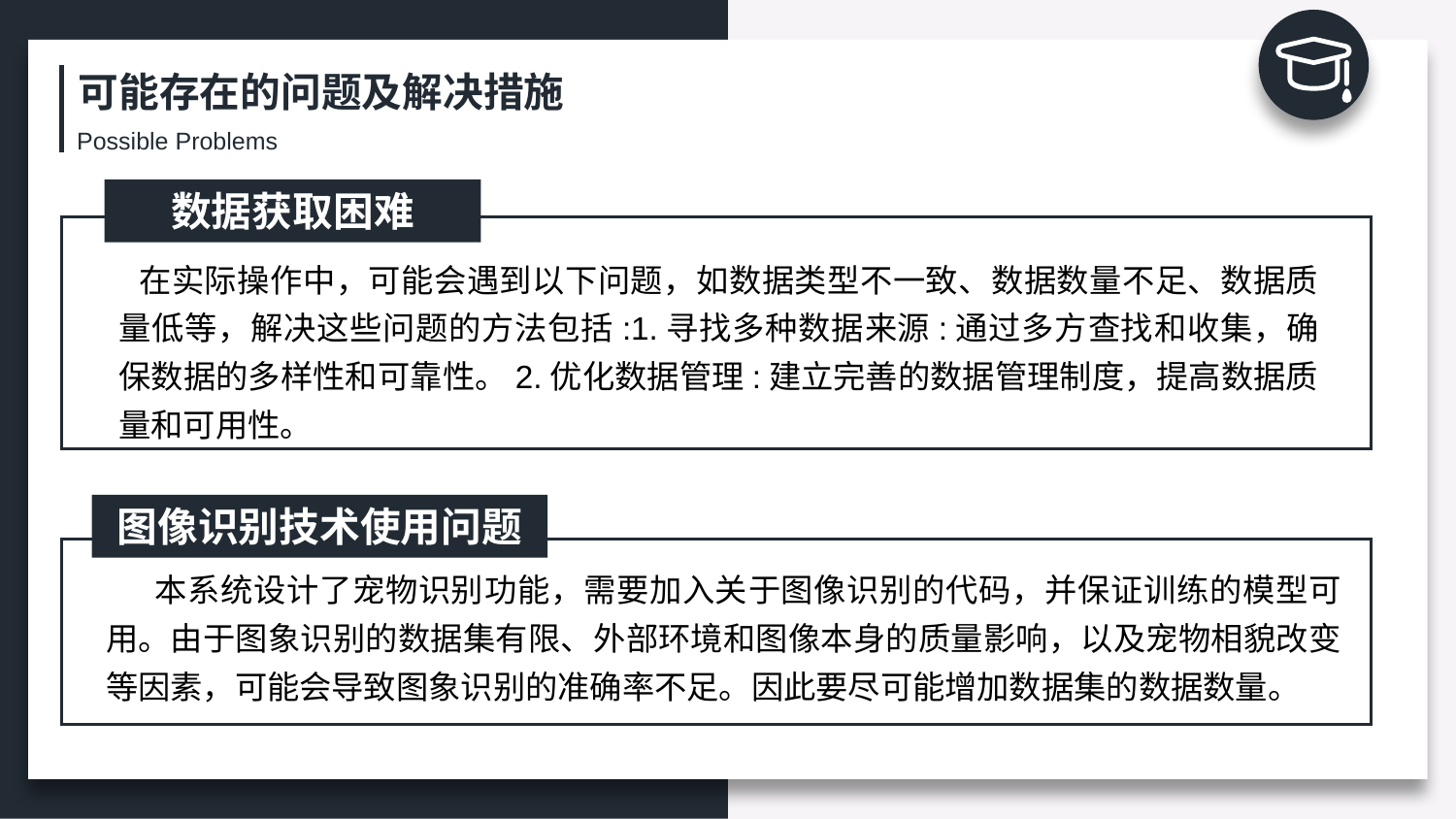

可能存在的问题及解决措施
Possible Problems
数据获取困难

在实际操作中，可能会遇到以下问题，如数据类型不一致、数据数量不足、数据质量低等，解决这些问题的方法包括:1.寻找多种数据来源:通过多方查找和收集，确保数据的多样性和可靠性。2.优化数据管理:建立完善的数据管理制度，提高数据质量和可用性。
图像识别技术使用问题

本系统设计了宠物识别功能，需要加入关于图像识别的代码，并保证训练的模型可用。由于图象识别的数据集有限、外部环境和图像本身的质量影响，以及宠物相貌改变等因素，可能会导致图象识别的准确率不足。因此要尽可能增加数据集的数据数量。